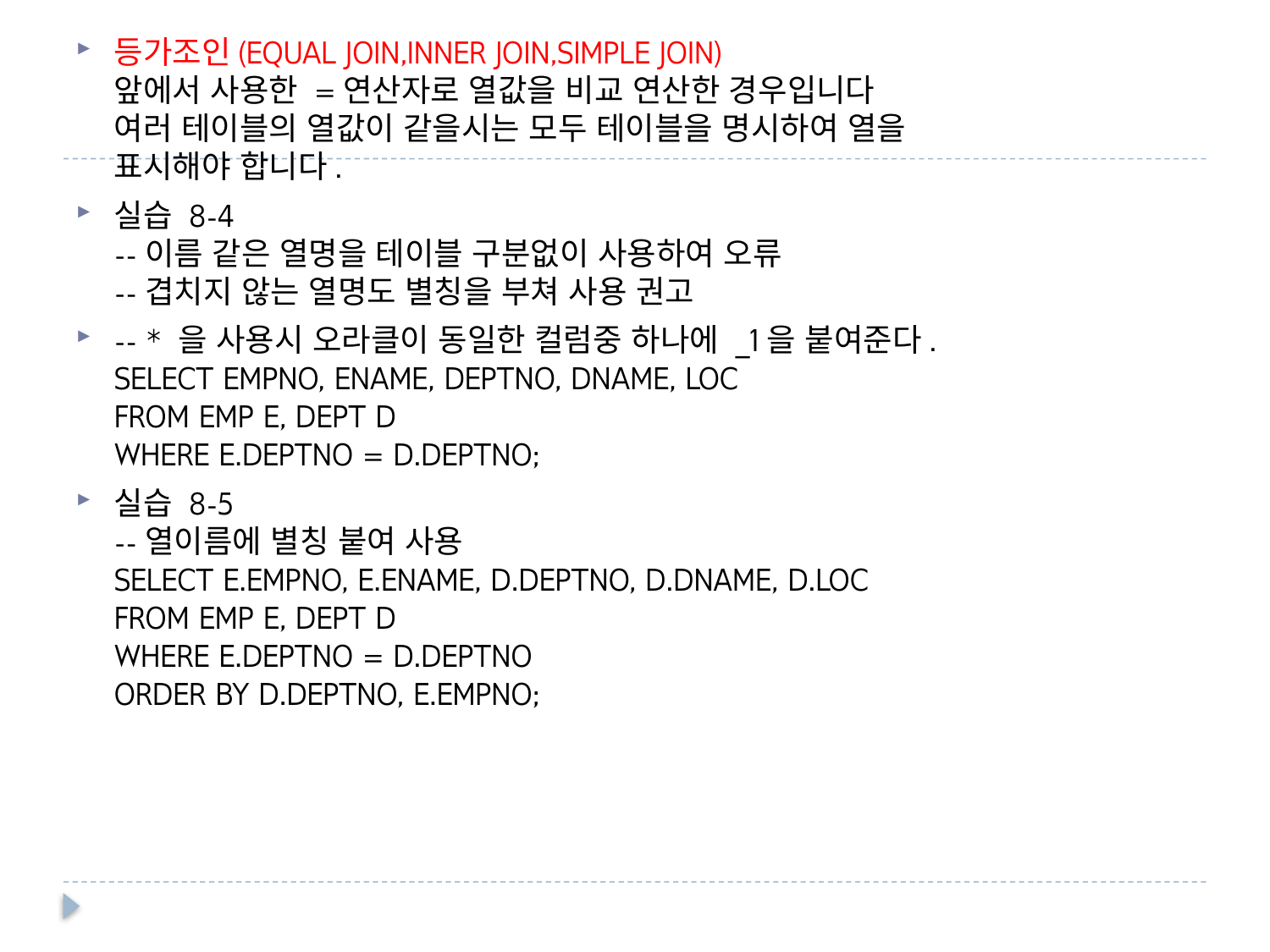

등가조인(EQUAL JOIN,INNER JOIN,SIMPLE JOIN)
앞에서 사용한 =연산자로 열값을 비교 연산한 경우입니다
여러 테이블의 열값이 같을시는 모두 테이블을 명시하여 열을
표시해야 합니다.
실습 8-4
--이름 같은 열명을 테이블 구분없이 사용하여 오류
--겹치지 않는 열명도 별칭을 부쳐 사용 권고
-- * 을 사용시 오라클이 동일한 컬럼중 하나에 _1을 붙여준다.
SELECT EMPNO, ENAME, DEPTNO, DNAME, LOC
FROM EMP E, DEPT D
WHERE E.DEPTNO = D.DEPTNO;
실습 8-5
--열이름에 별칭 붙여 사용
SELECT E.EMPNO, E.ENAME, D.DEPTNO, D.DNAME, D.LOC
FROM EMP E, DEPT D
WHERE E.DEPTNO = D.DEPTNO
ORDER BY D.DEPTNO, E.EMPNO;